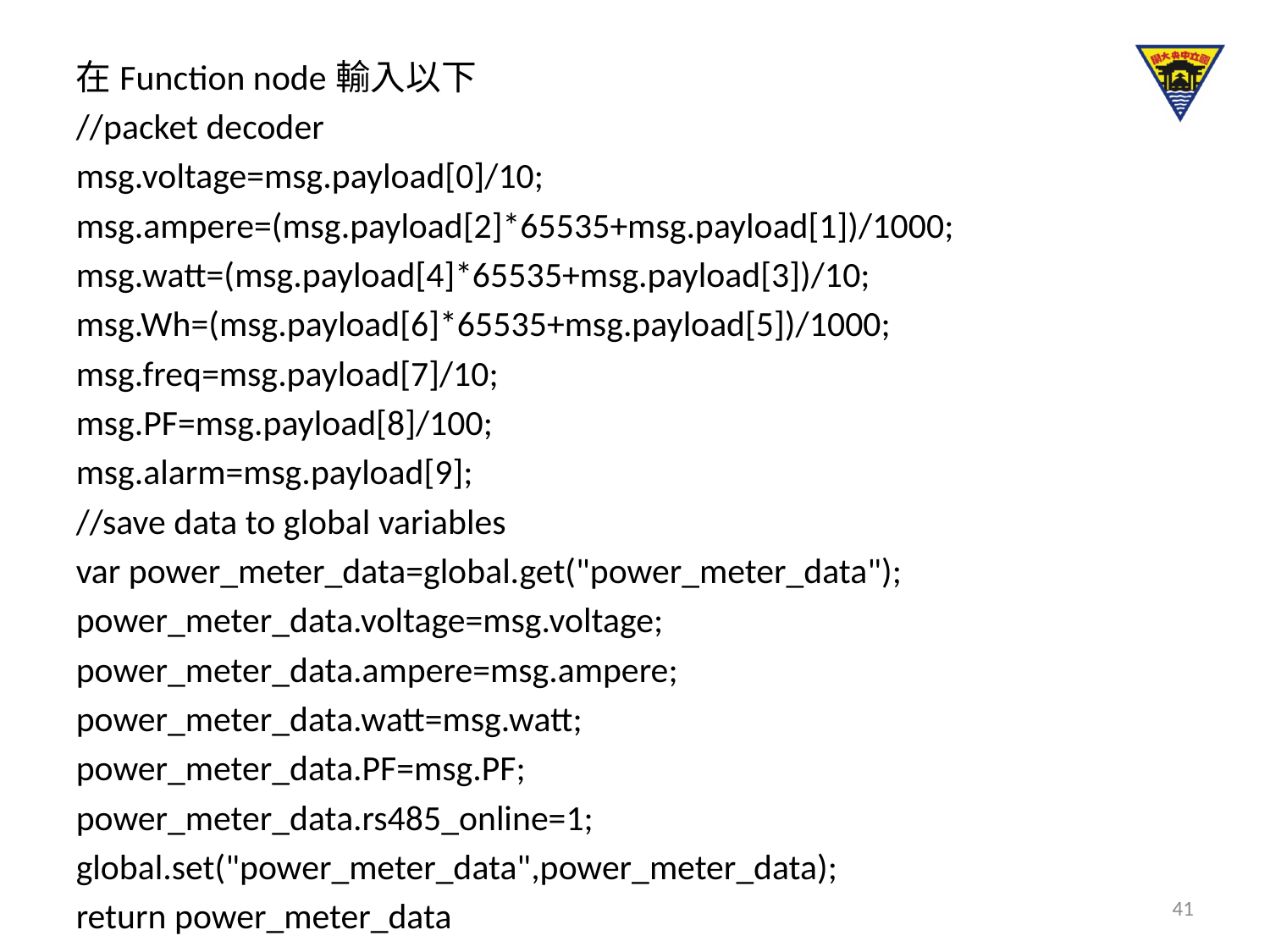

在Function node輸入以下
//packet decoder
msg.voltage=msg.payload[0]/10;
msg.ampere=(msg.payload[2]*65535+msg.payload[1])/1000;
msg.watt=(msg.payload[4]*65535+msg.payload[3])/10;
msg.Wh=(msg.payload[6]*65535+msg.payload[5])/1000;
msg.freq=msg.payload[7]/10;
msg.PF=msg.payload[8]/100;
msg.alarm=msg.payload[9];
//save data to global variables
var power_meter_data=global.get("power_meter_data");
power_meter_data.voltage=msg.voltage;
power_meter_data.ampere=msg.ampere;
power_meter_data.watt=msg.watt;
power_meter_data.PF=msg.PF;
power_meter_data.rs485_online=1;
global.set("power_meter_data",power_meter_data);
return power_meter_data
41